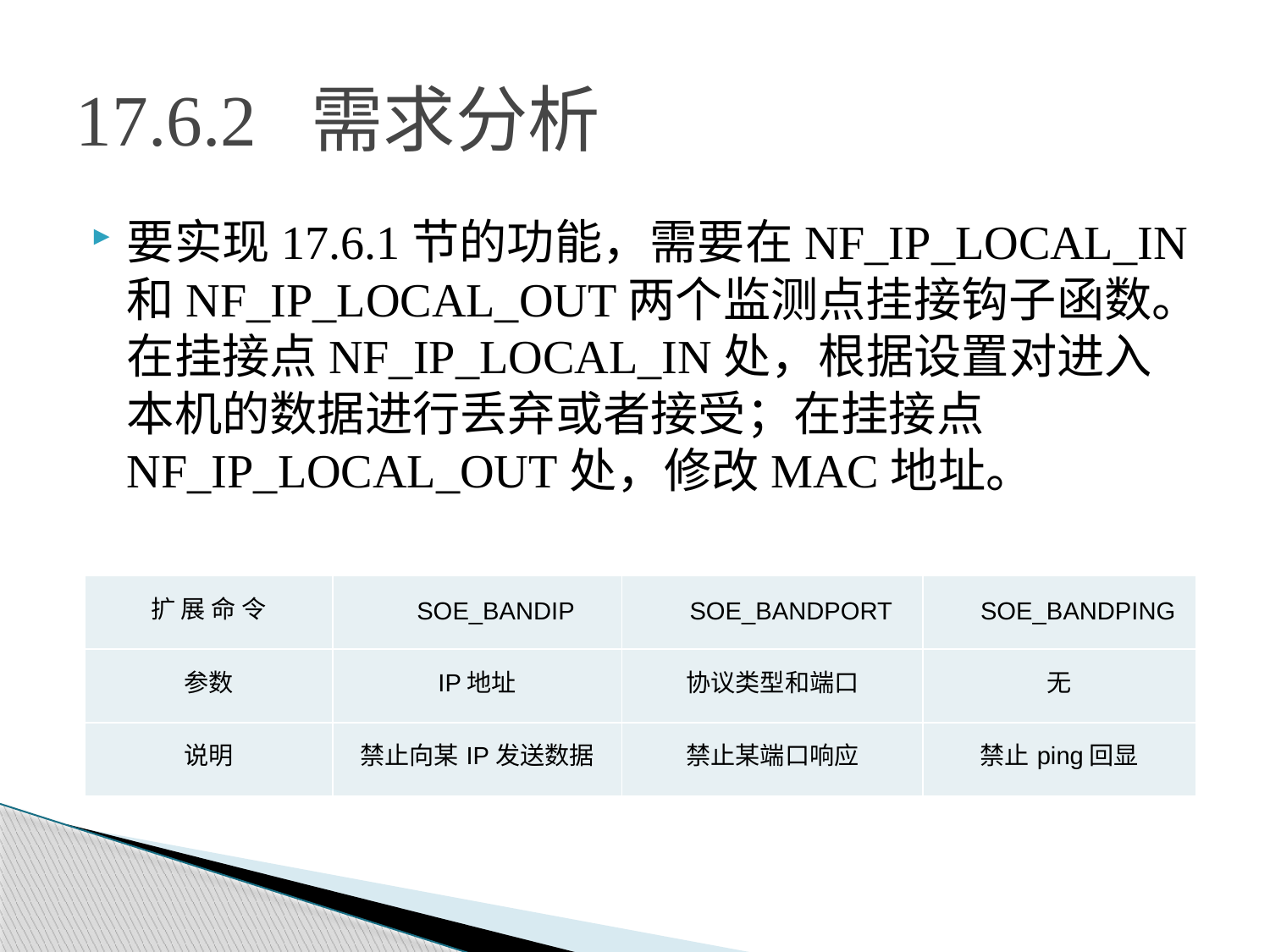

# 17.6.2  需求分析
要实现17.6.1节的功能，需要在NF_IP_LOCAL_IN和NF_IP_LOCAL_OUT两个监测点挂接钩子函数。在挂接点NF_IP_LOCAL_IN处，根据设置对进入本机的数据进行丢弃或者接受；在挂接点NF_IP_LOCAL_OUT处，修改MAC地址。
| 扩 展 命 令 | SOE\_BANDIP | SOE\_BANDPORT | SOE\_BANDPING |
| --- | --- | --- | --- |
| 参数 | IP地址 | 协议类型和端口 | 无 |
| 说明 | 禁止向某IP发送数据 | 禁止某端口响应 | 禁止ping回显 |